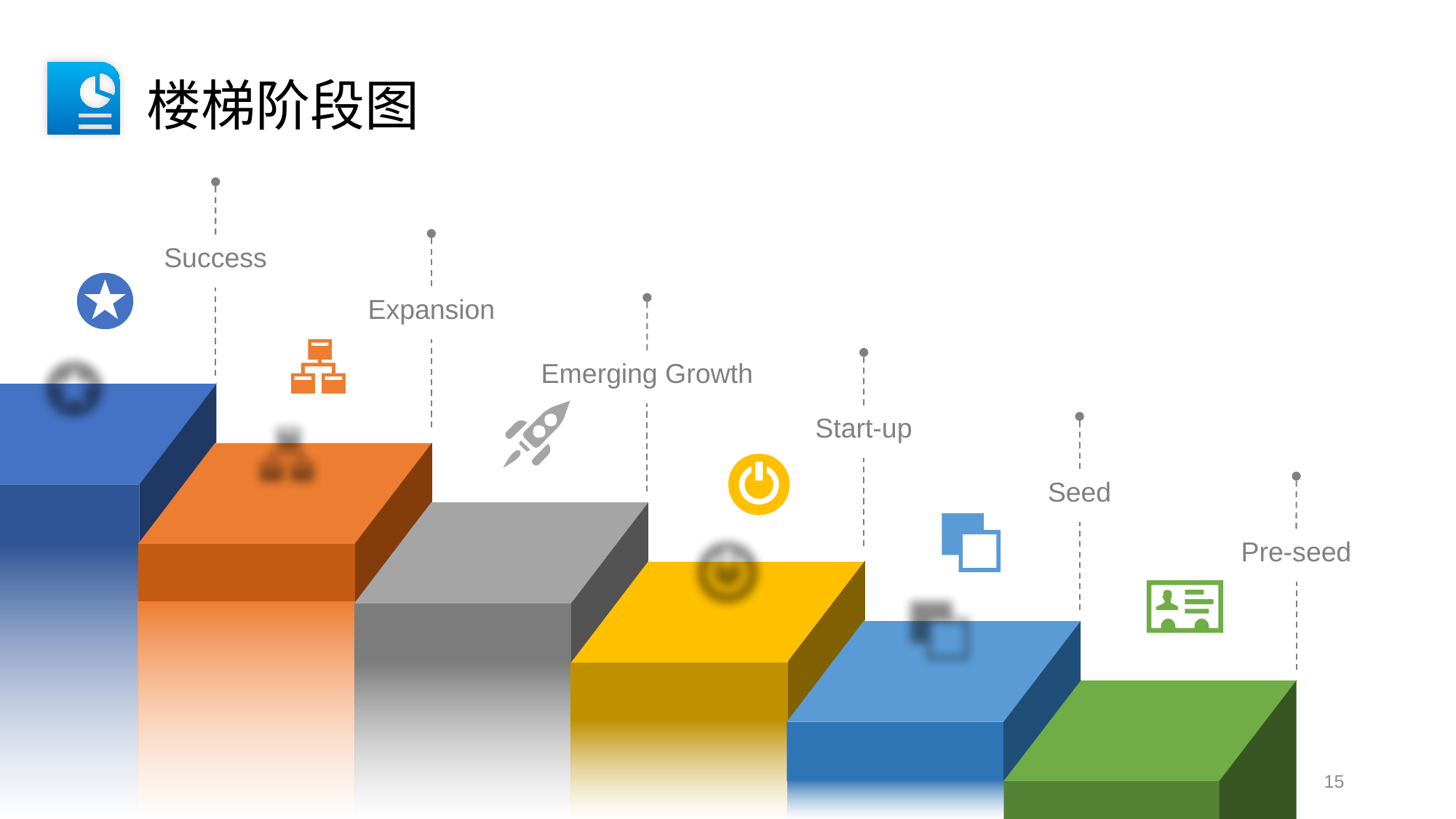

楼梯阶段图
Success

Expansion

Emerging Growth

Start-up

Seed

Pre-seed

15